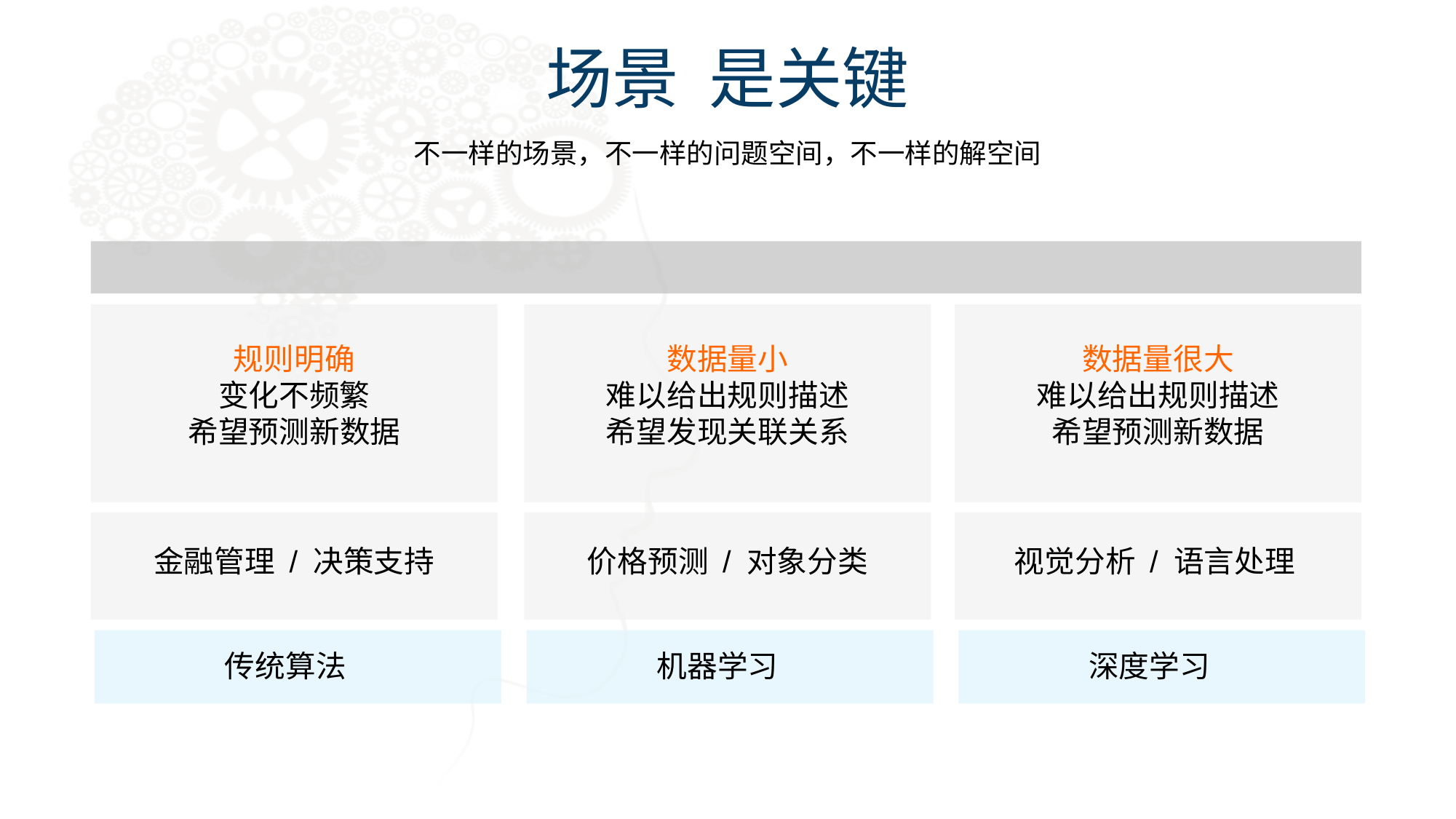

场景  是关键
不一样的场景，不一样的问题空间，不一样的解空间

规则明确
变化不频繁
希望预测新数据
数据量小
难以给出规则描述
希望发现关联关系
数据量很大
难以给出规则描述
希望预测新数据

金融管理 / 决策支持
价格预测 / 对象分类
视觉分析 / 语言处理

传统算法
机器学习
深度学习